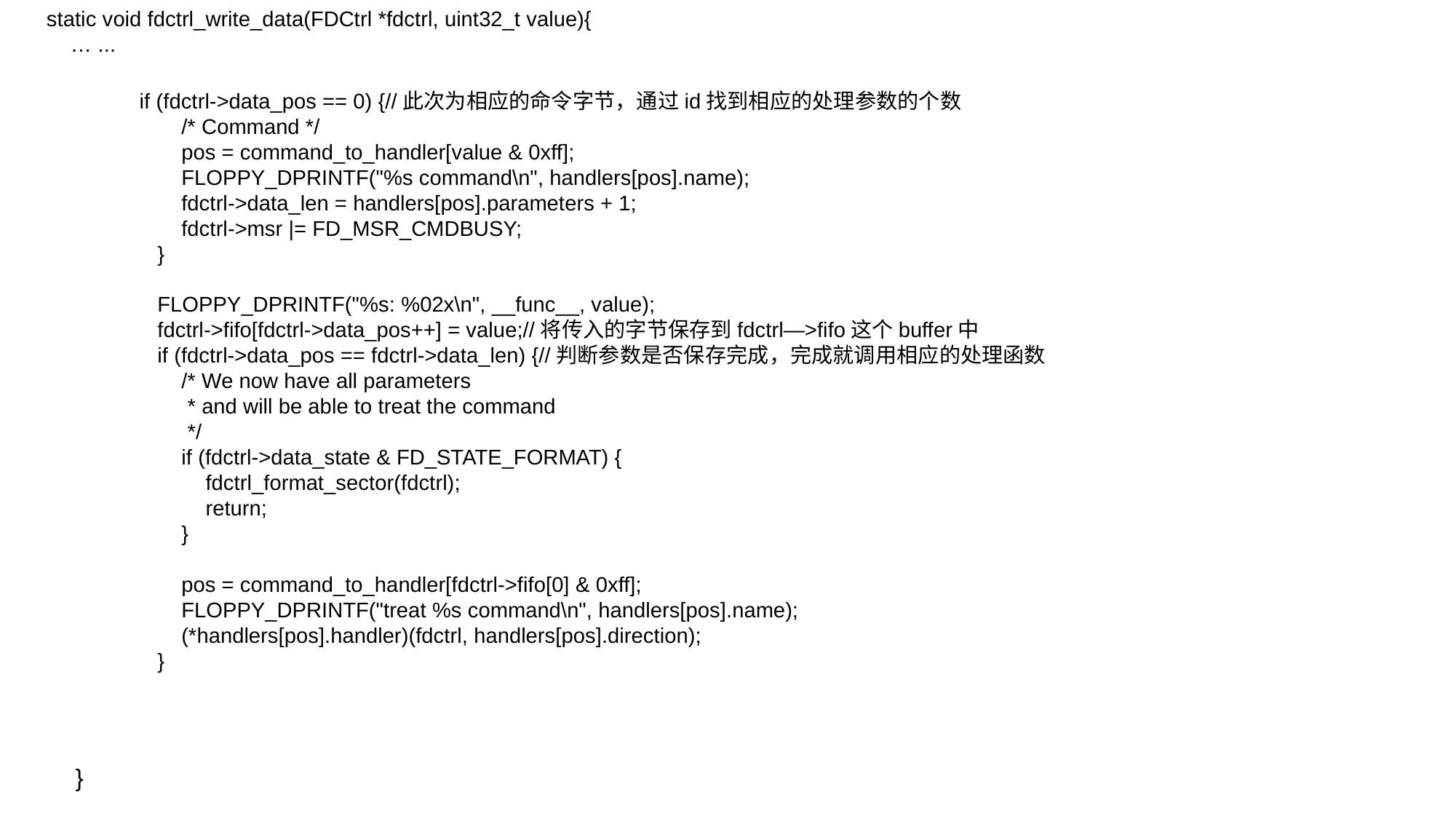

static void fdctrl_write_data(FDCtrl *fdctrl, uint32_t value){
    … ...
 if (fdctrl->data_pos == 0) {//此次为相应的命令字节，通过id找到相应的处理参数的个数
        /* Command */
        pos = command_to_handler[value & 0xff];
        FLOPPY_DPRINTF("%s command\n", handlers[pos].name);
        fdctrl->data_len = handlers[pos].parameters + 1;
        fdctrl->msr |= FD_MSR_CMDBUSY;
    }

    FLOPPY_DPRINTF("%s: %02x\n", __func__, value);
    fdctrl->fifo[fdctrl->data_pos++] = value;//将传入的字节保存到fdctrl—>fifo这个buffer中
    if (fdctrl->data_pos == fdctrl->data_len) {//判断参数是否保存完成，完成就调用相应的处理函数
        /* We now have all parameters
         * and will be able to treat the command
         */
        if (fdctrl->data_state & FD_STATE_FORMAT) {
            fdctrl_format_sector(fdctrl);
            return;
        }

        pos = command_to_handler[fdctrl->fifo[0] & 0xff];
        FLOPPY_DPRINTF("treat %s command\n", handlers[pos].name);
        (*handlers[pos].handler)(fdctrl, handlers[pos].direction);
    }
 }